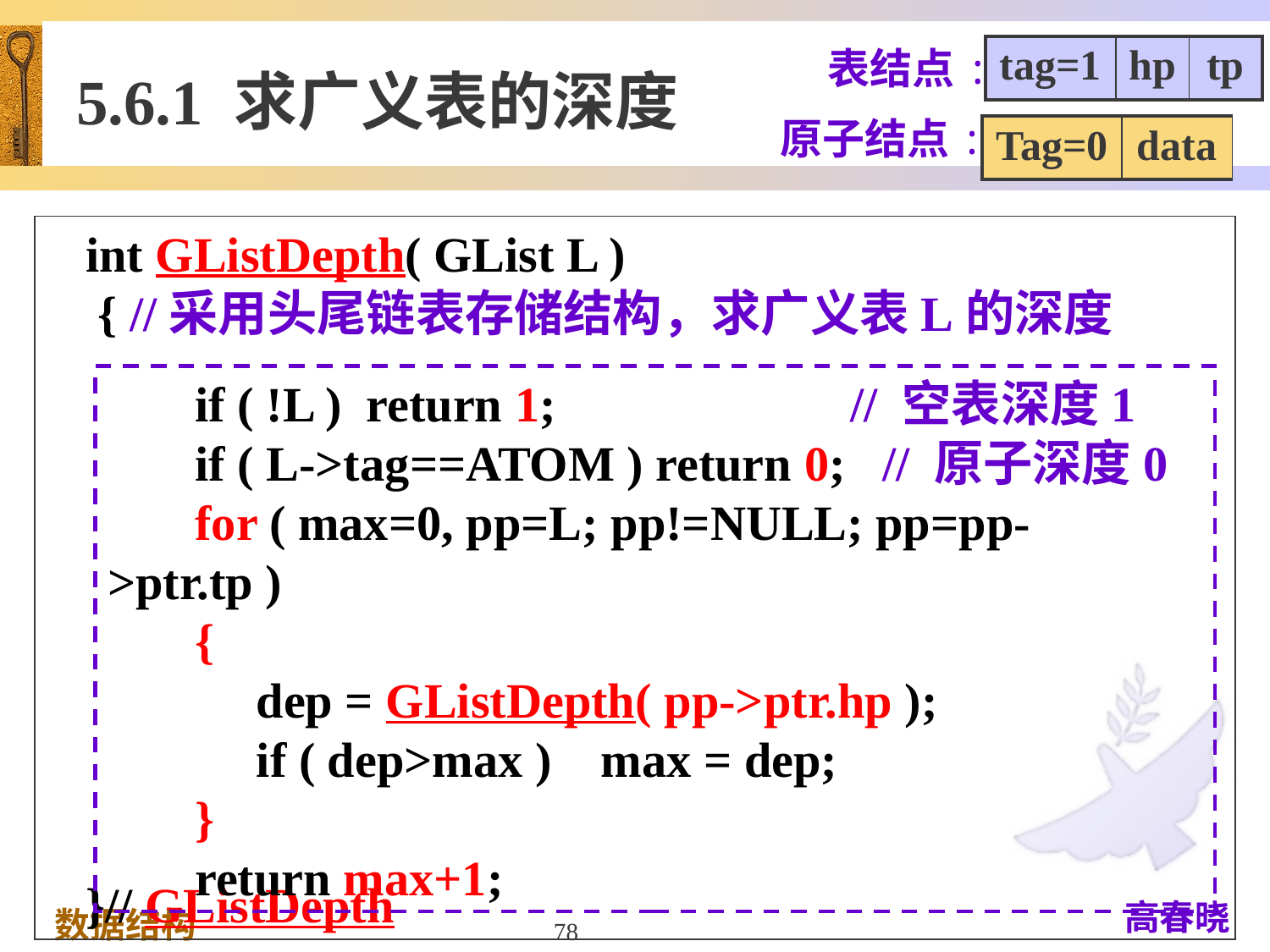

5.6.1 求广义表的深度
表结点:
| tag=1 | hp | tp |
| --- | --- | --- |
原子结点:
| Tag=0 | data |
| --- | --- |
int GListDepth( GList L )
 { //采用头尾链表存储结构，求广义表L的深度

}// GListDepth
    if ( !L )  return 1;                        // 空表深度1
    if ( L->tag==ATOM ) return 0;   // 原子深度0
    for ( max=0, pp=L; pp!=NULL; pp=pp->ptr.tp )
    {
         dep = GListDepth( pp->ptr.hp );
         if ( dep>max )    max = dep;
    }
    return max+1;
78